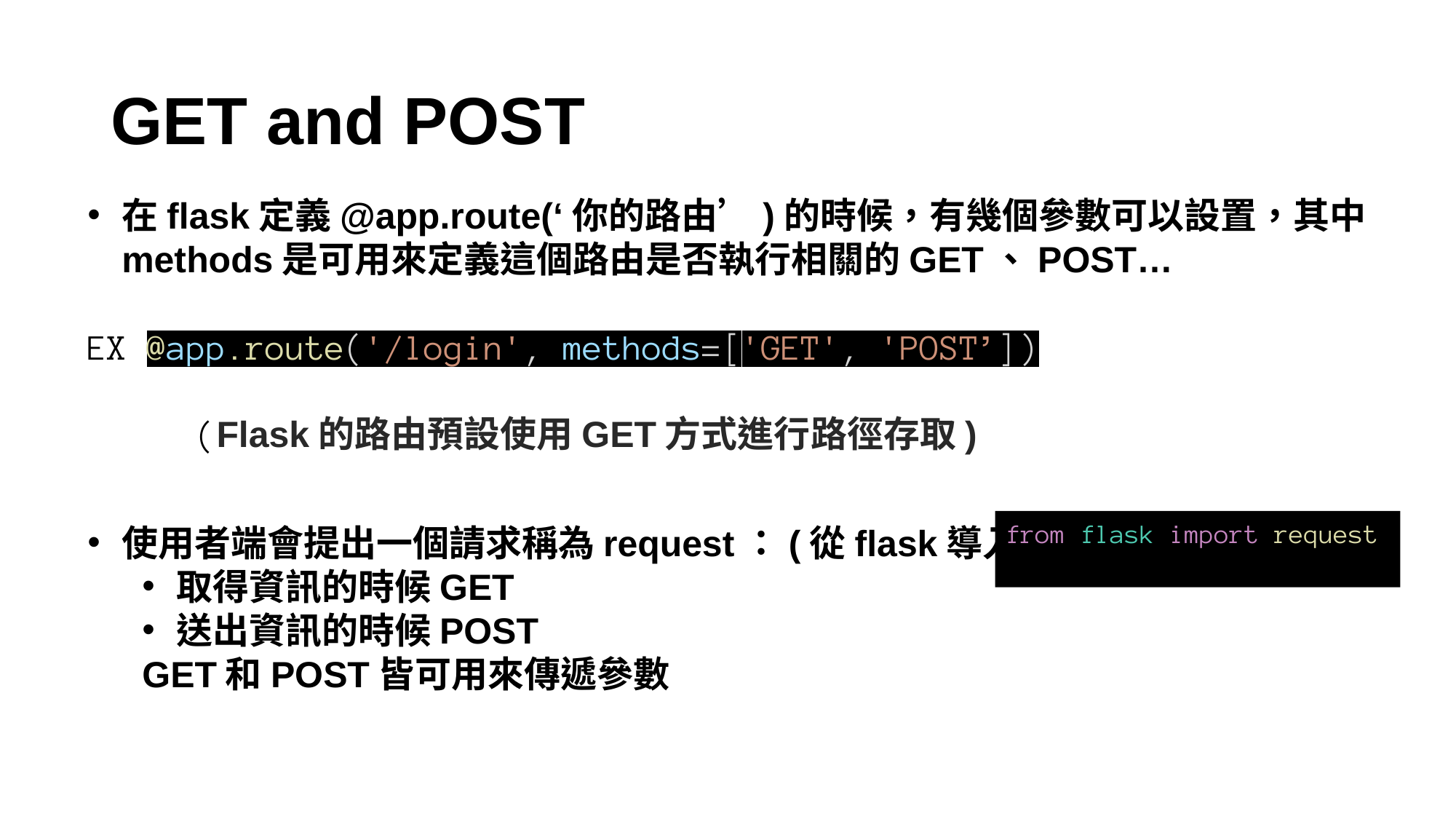

# GET and POST
在flask定義@app.route(‘你的路由’)的時候，有幾個參數可以設置，其中methods是可用來定義這個路由是否執行相關的GET、POST…

EX @app.route('/login', methods=['GET', 'POST’])

	(Flask的路由預設使用GET方式進行路徑存取)

使用者端會提出一個請求稱為request：(從flask導入)
取得資訊的時候GET
送出資訊的時候POST
GET和POST皆可用來傳遞參數

from flask import request